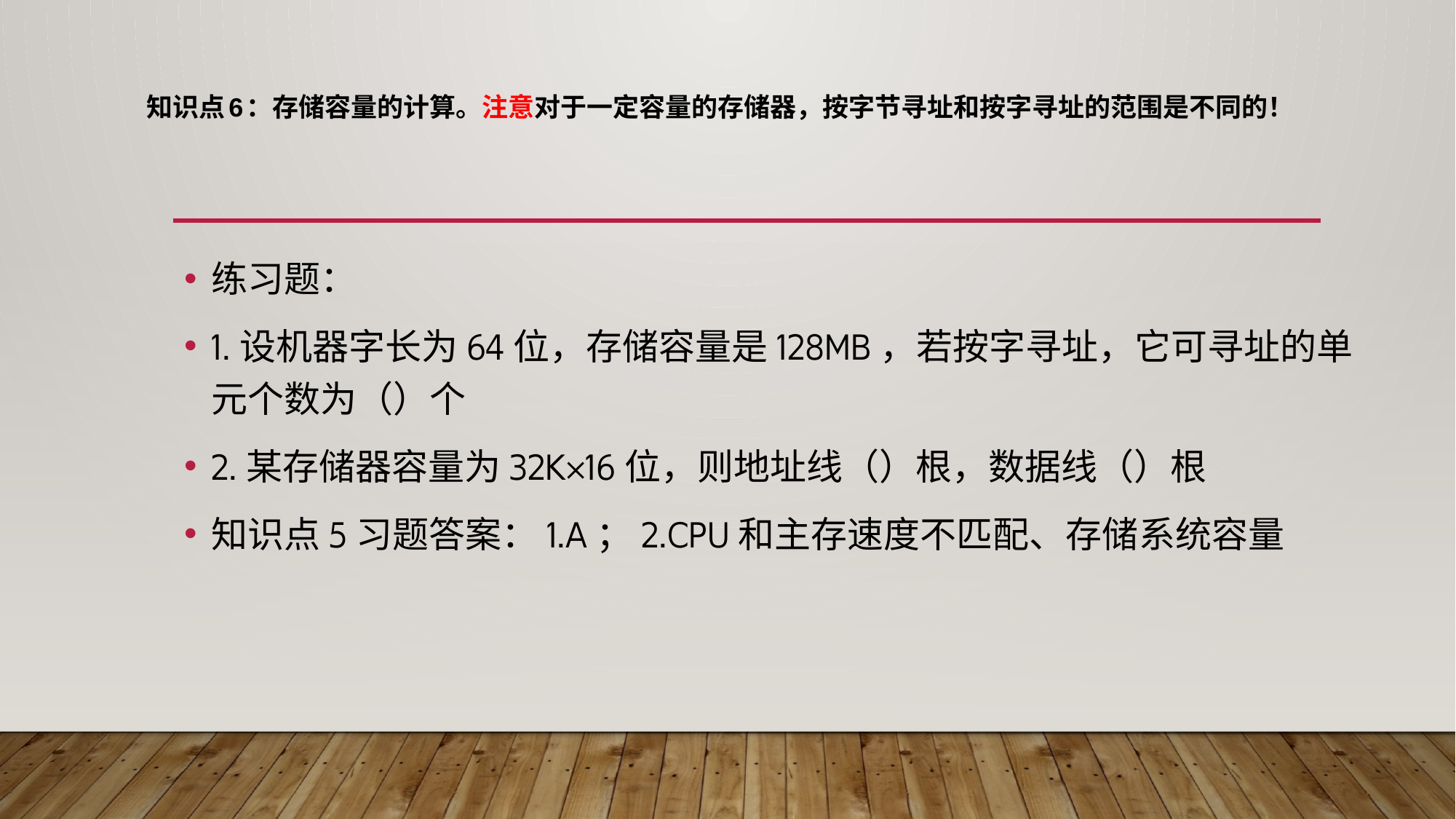

# 知识点6：存储容量的计算。注意对于一定容量的存储器，按字节寻址和按字寻址的范围是不同的！
练习题：
1.设机器字长为64位，存储容量是128MB，若按字寻址，它可寻址的单元个数为（）个
2.某存储器容量为32K×16位，则地址线（）根，数据线（）根
知识点5习题答案：1.A；2.CPU和主存速度不匹配、存储系统容量